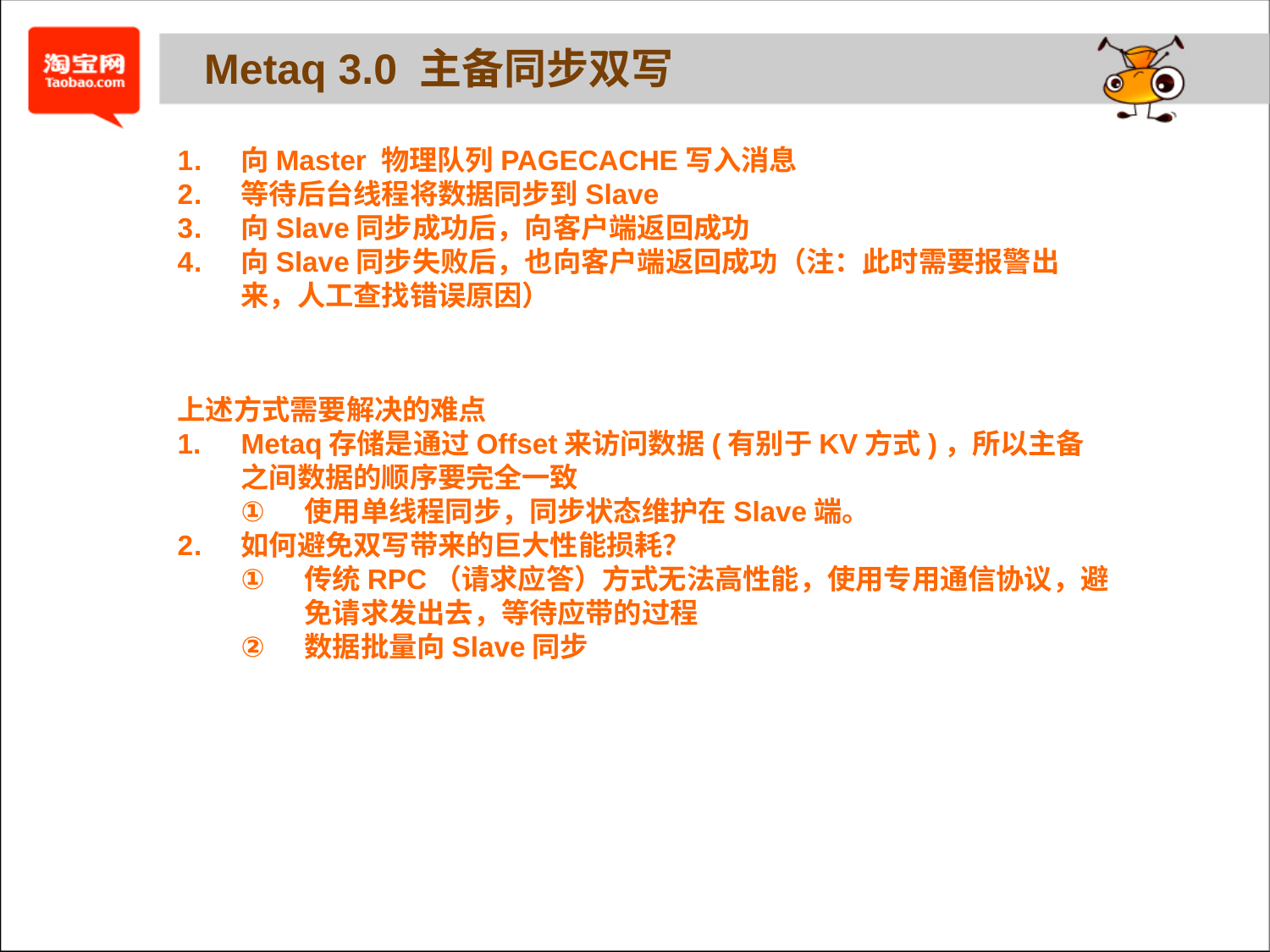

Metaq 3.0 主备同步双写
向Master 物理队列PAGECACHE写入消息
等待后台线程将数据同步到Slave
向Slave同步成功后，向客户端返回成功
向Slave同步失败后，也向客户端返回成功（注：此时需要报警出来，人工查找错误原因）
上述方式需要解决的难点
Metaq存储是通过Offset来访问数据(有别于KV方式)，所以主备之间数据的顺序要完全一致
使用单线程同步，同步状态维护在Slave端。
如何避免双写带来的巨大性能损耗？
传统RPC（请求应答）方式无法高性能，使用专用通信协议，避免请求发出去，等待应带的过程
数据批量向Slave同步